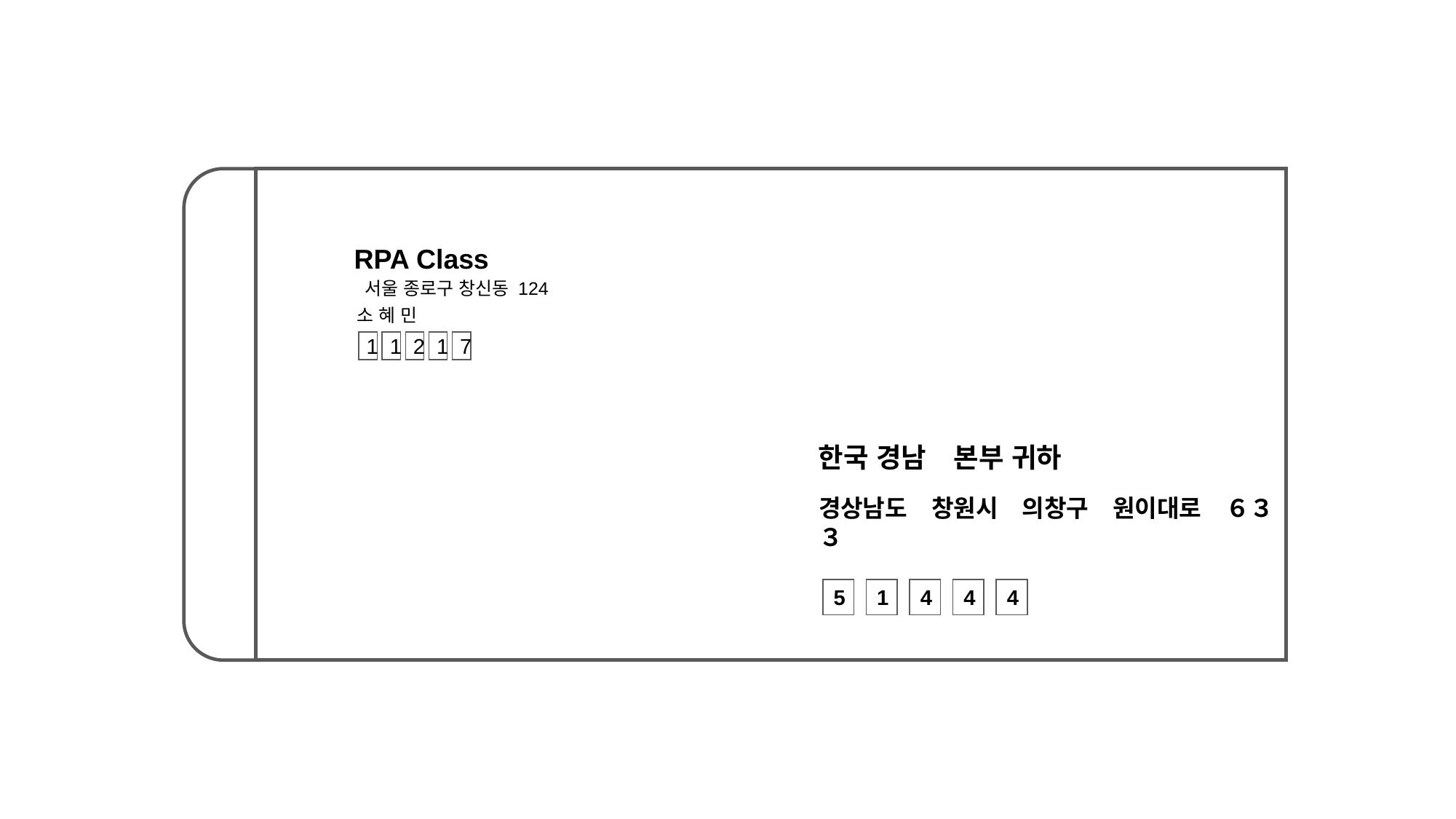

RPA Class
서울 종로구 창신동 124
소 혜 민
1
1
2
1
7
한국 경남　본부 귀하
경상남도　창원시　의창구　원이대로　６３３
5
1
4
4
4